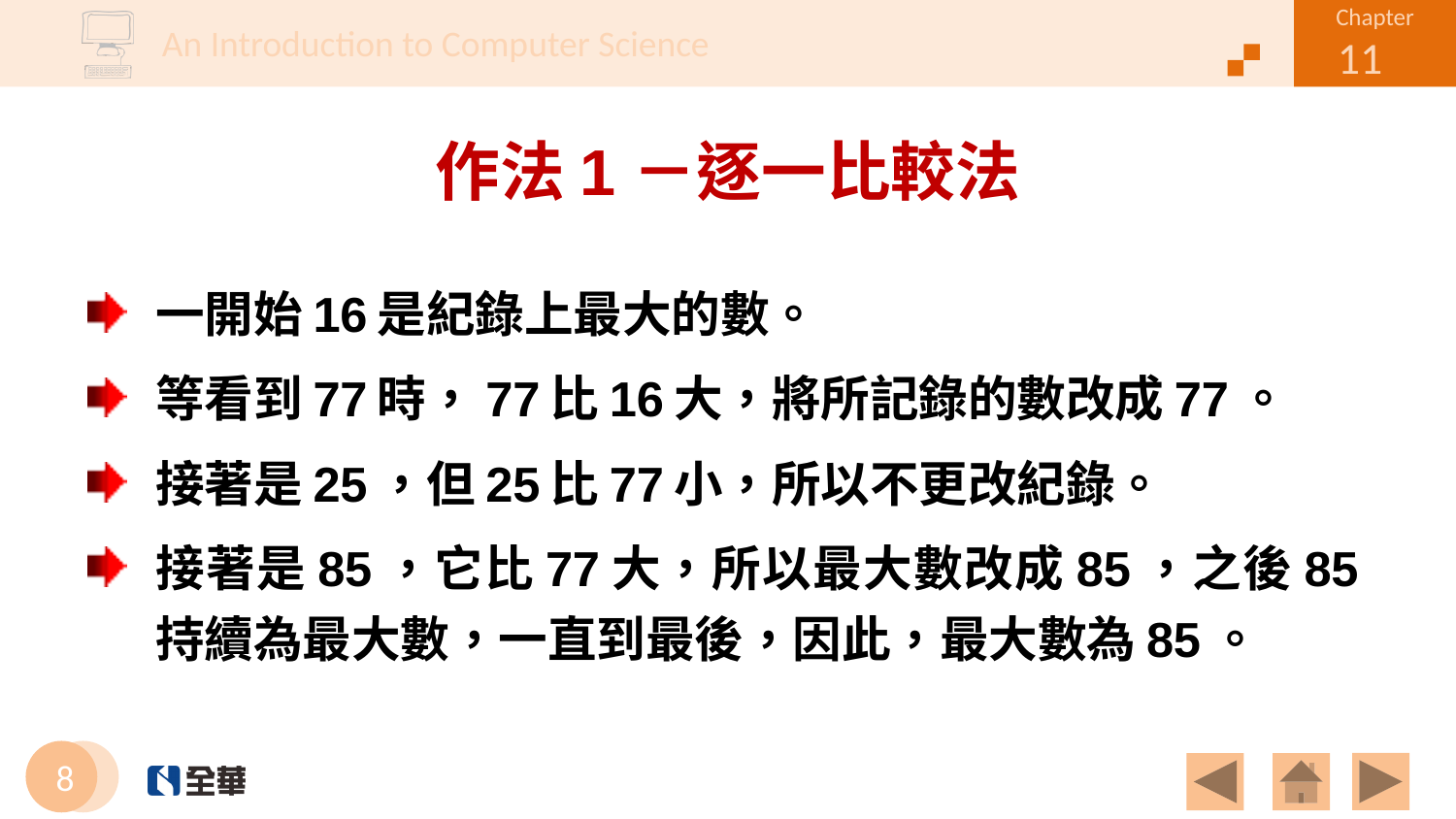

# 作法1－逐一比較法
一開始16是紀錄上最大的數。
等看到77時，77比16大，將所記錄的數改成77。
接著是25，但25比77小，所以不更改紀錄。
接著是85，它比77大，所以最大數改成85，之後85持續為最大數，一直到最後，因此，最大數為85。